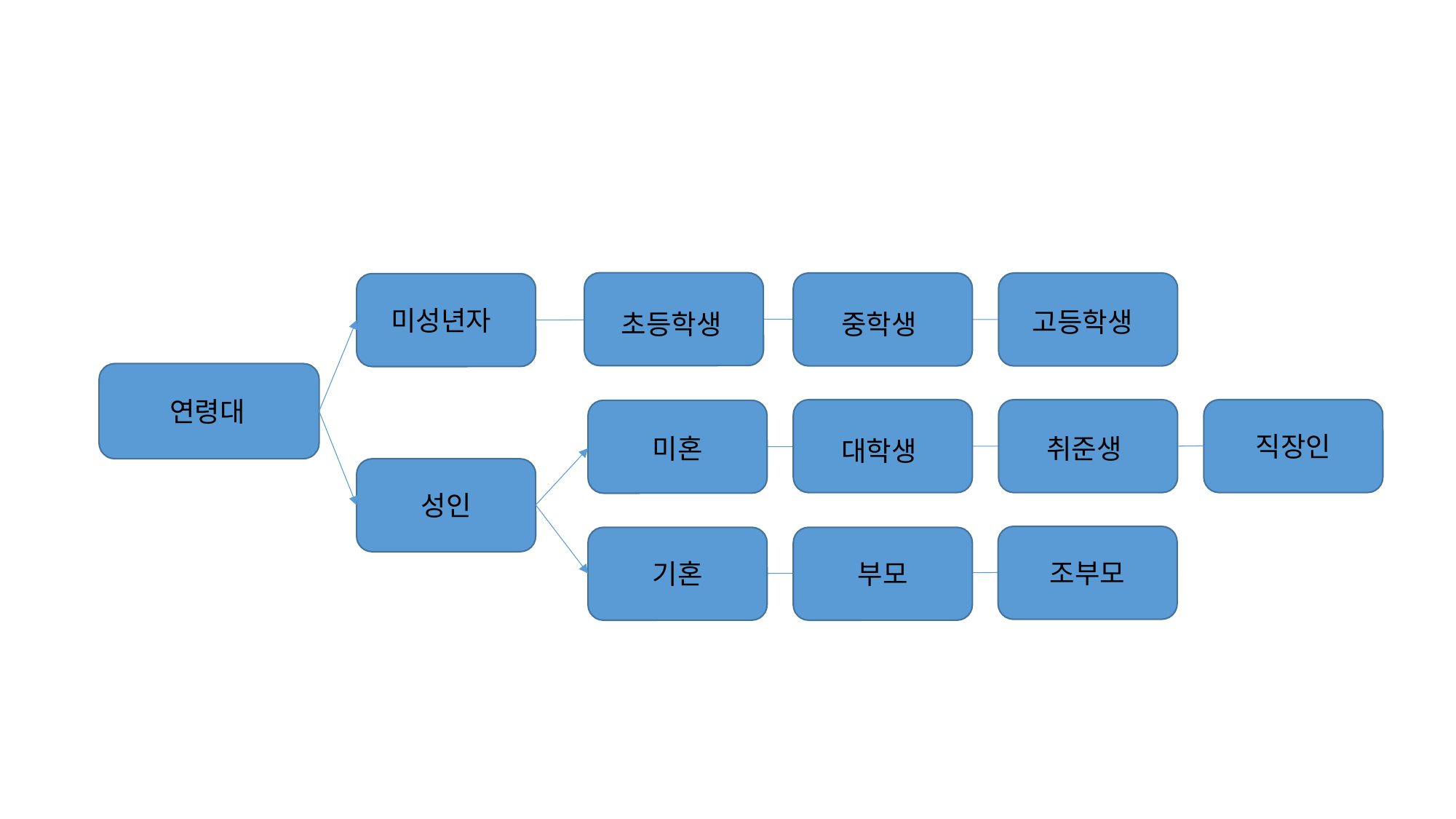

미성년자
고등학생
초등학생
중학생

연령대

직장인
취준생
미혼
대학생

성인

조부모
기혼
부모